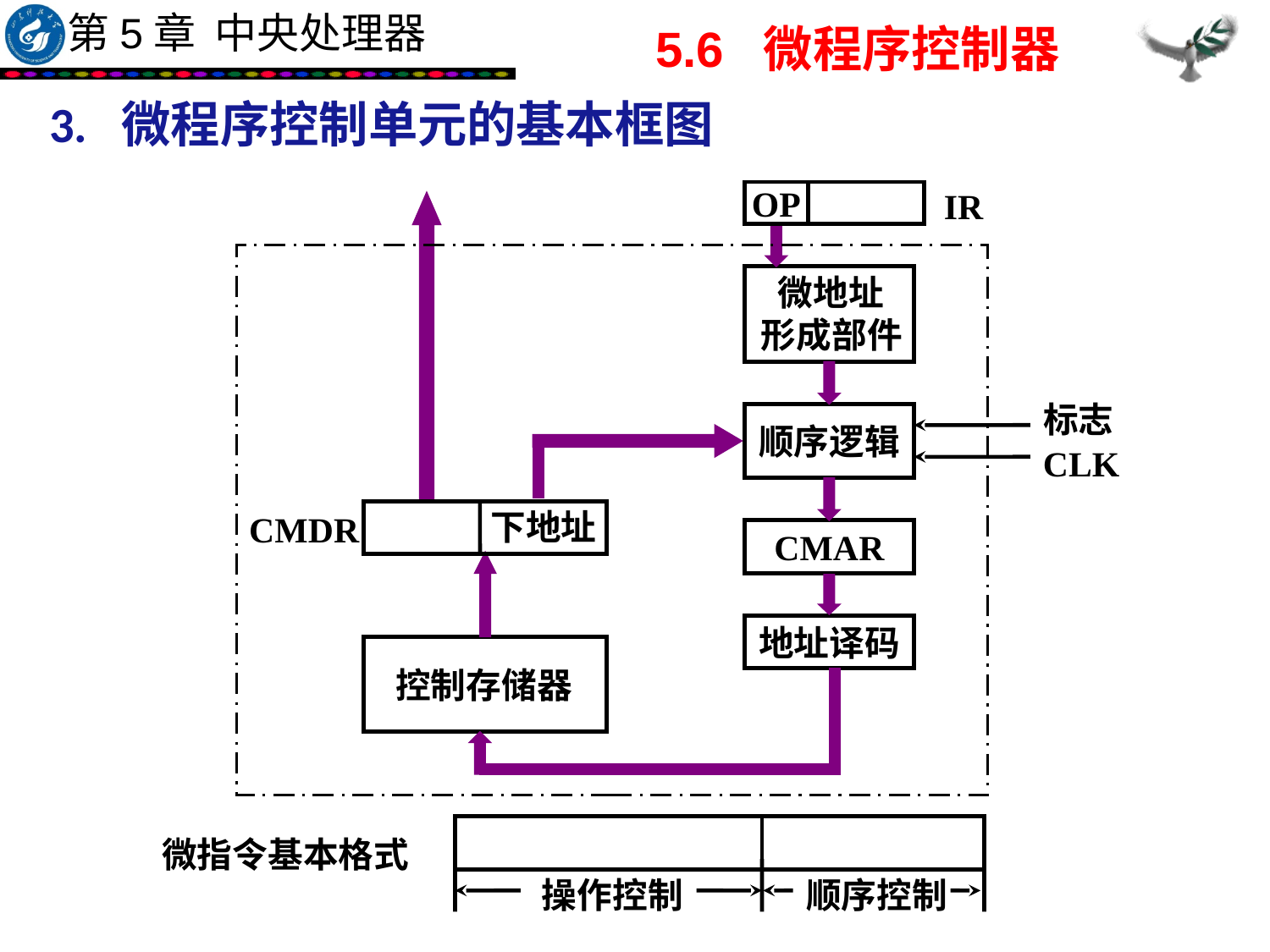

5.6  微程序控制器
3.  微程序控制单元的基本框图
IR
OP

    微地址
 形成部件

标志

CLK

顺序逻辑

下地址

CMDR

CMAR

地址译码

控制存储器

操作控制
顺序控制

微指令基本格式